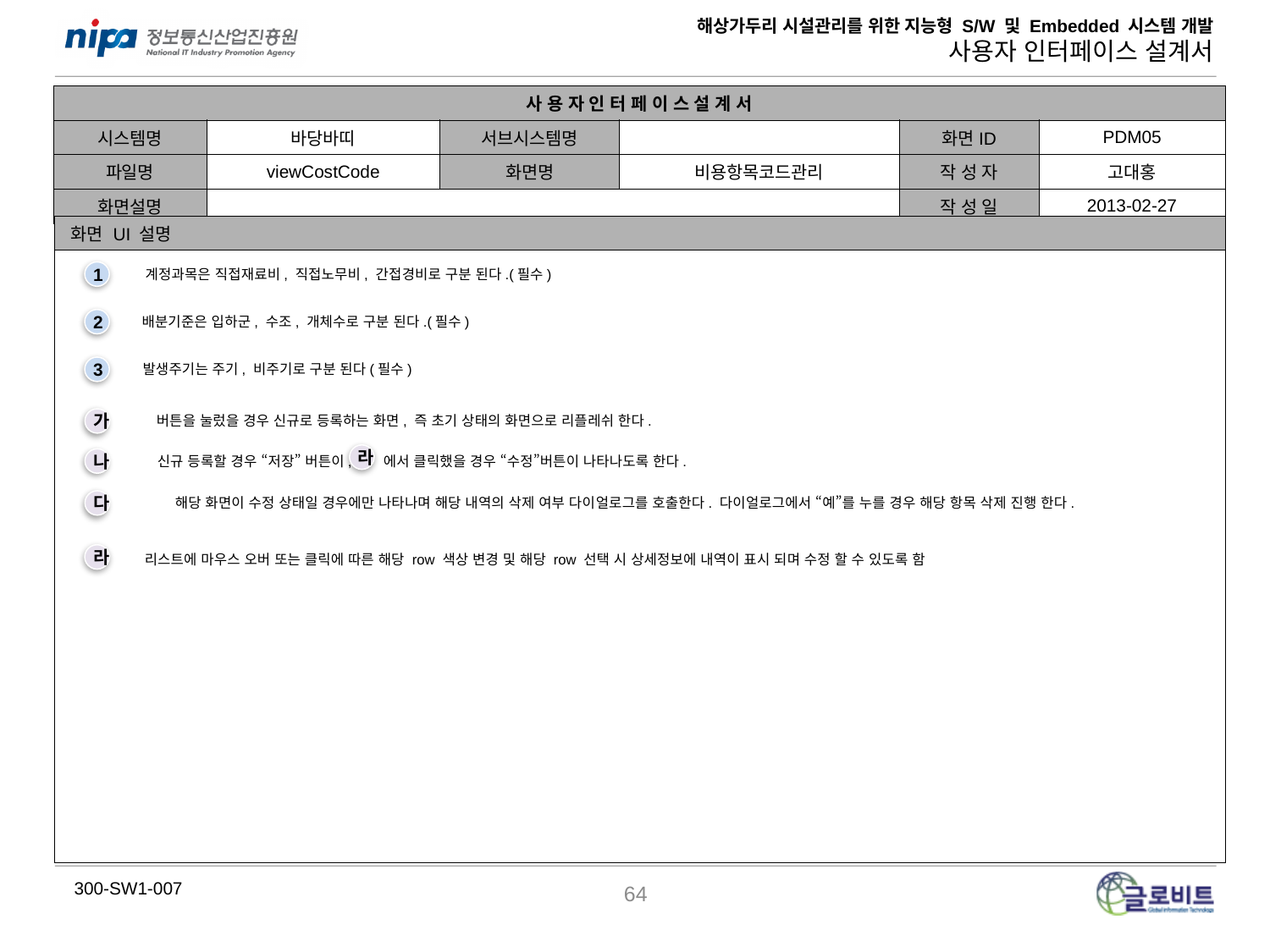

| 사 용 자 인 터 페 이 스 설 계 서 |  |  |  |  |  |
| --- | --- | --- | --- | --- | --- |
| 시스템명 | 바당바띠 | 서브시스템명 |  | 화면ID | PDM05 |
| 파일명 | viewCostCode | 화면명 | 비용항목코드관리 | 작 성 자 | 고대홍 |
| 화면설명 |  |  |  | 작 성 일 | 2013-02-27 |
| 화면 UI 설명 |
| --- |
|  |
계정과목은 직접재료비, 직접노무비, 간접경비로 구분 된다.(필수)
1
배분기준은 입하군, 수조, 개체수로 구분 된다.(필수)
2
발생주기는 주기, 비주기로 구분 된다(필수)
3
버튼을 눌렀을 경우 신규로 등록하는 화면, 즉 초기 상태의 화면으로 리플레쉬 한다.
가
라
신규 등록할 경우 “저장” 버튼이,       에서 클릭했을 경우 “수정”버튼이 나타나도록 한다.
나
해당 화면이 수정 상태일 경우에만 나타나며 해당 내역의 삭제 여부 다이얼로그를 호출한다. 다이얼로그에서 “예”를 누를 경우 해당 항목 삭제 진행 한다.
다
라
리스트에 마우스 오버 또는 클릭에 따른 해당 row 색상 변경 및 해당 row 선택 시 상세정보에 내역이 표시 되며 수정 할 수 있도록 함